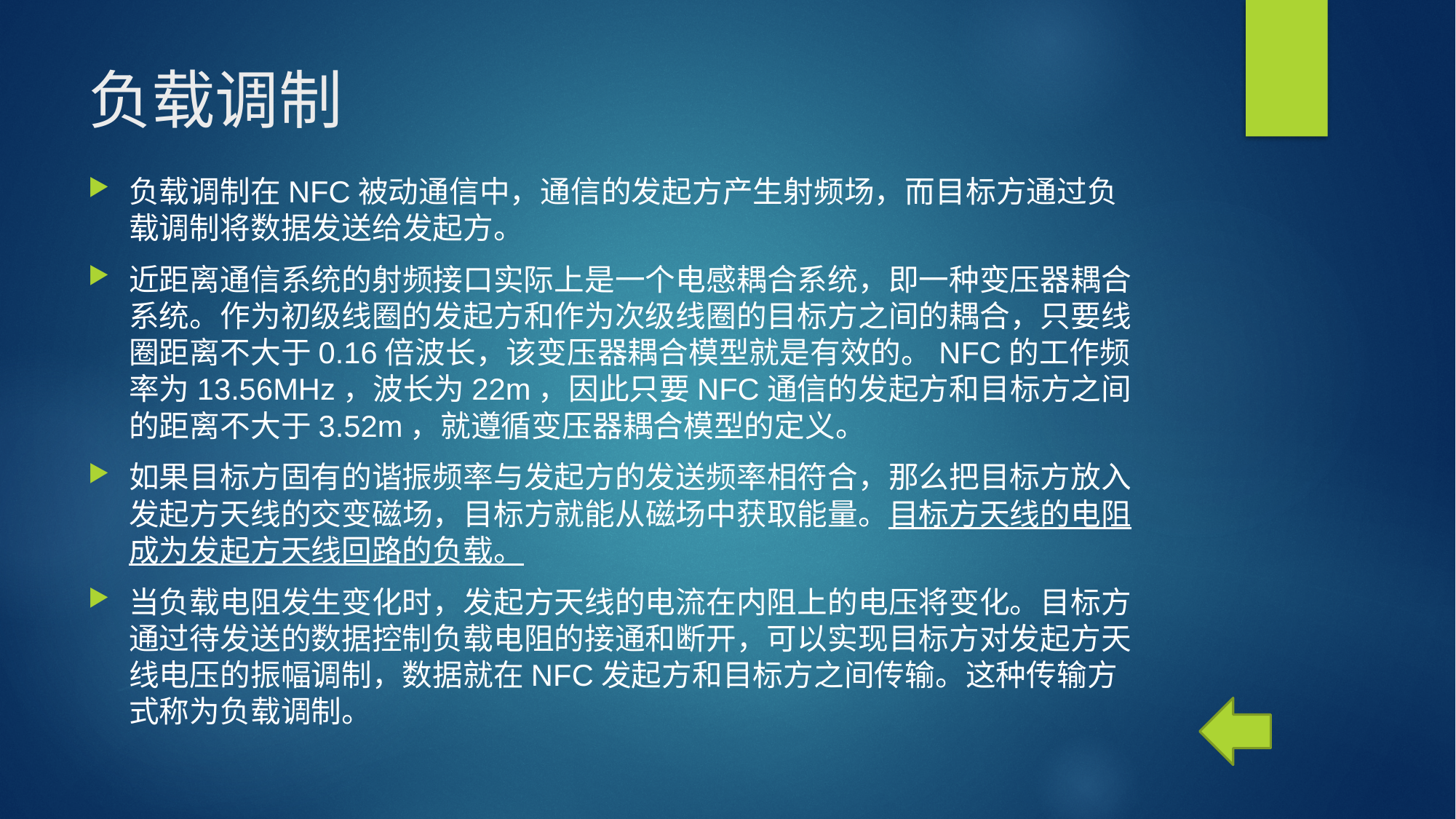

# 负载调制
负载调制在NFC被动通信中，通信的发起方产生射频场，而目标方通过负载调制将数据发送给发起方。
近距离通信系统的射频接口实际上是一个电感耦合系统，即一种变压器耦合系统。作为初级线圈的发起方和作为次级线圈的目标方之间的耦合，只要线圈距离不大于0.16倍波长，该变压器耦合模型就是有效的。NFC的工作频率为13.56MHz，波长为22m，因此只要NFC通信的发起方和目标方之间的距离不大于3.52m，就遵循变压器耦合模型的定义。
如果目标方固有的谐振频率与发起方的发送频率相符合，那么把目标方放入发起方天线的交变磁场，目标方就能从磁场中获取能量。目标方天线的电阻成为发起方天线回路的负载。
当负载电阻发生变化时，发起方天线的电流在内阻上的电压将变化。目标方通过待发送的数据控制负载电阻的接通和断开，可以实现目标方对发起方天线电压的振幅调制，数据就在NFC发起方和目标方之间传输。这种传输方式称为负载调制。